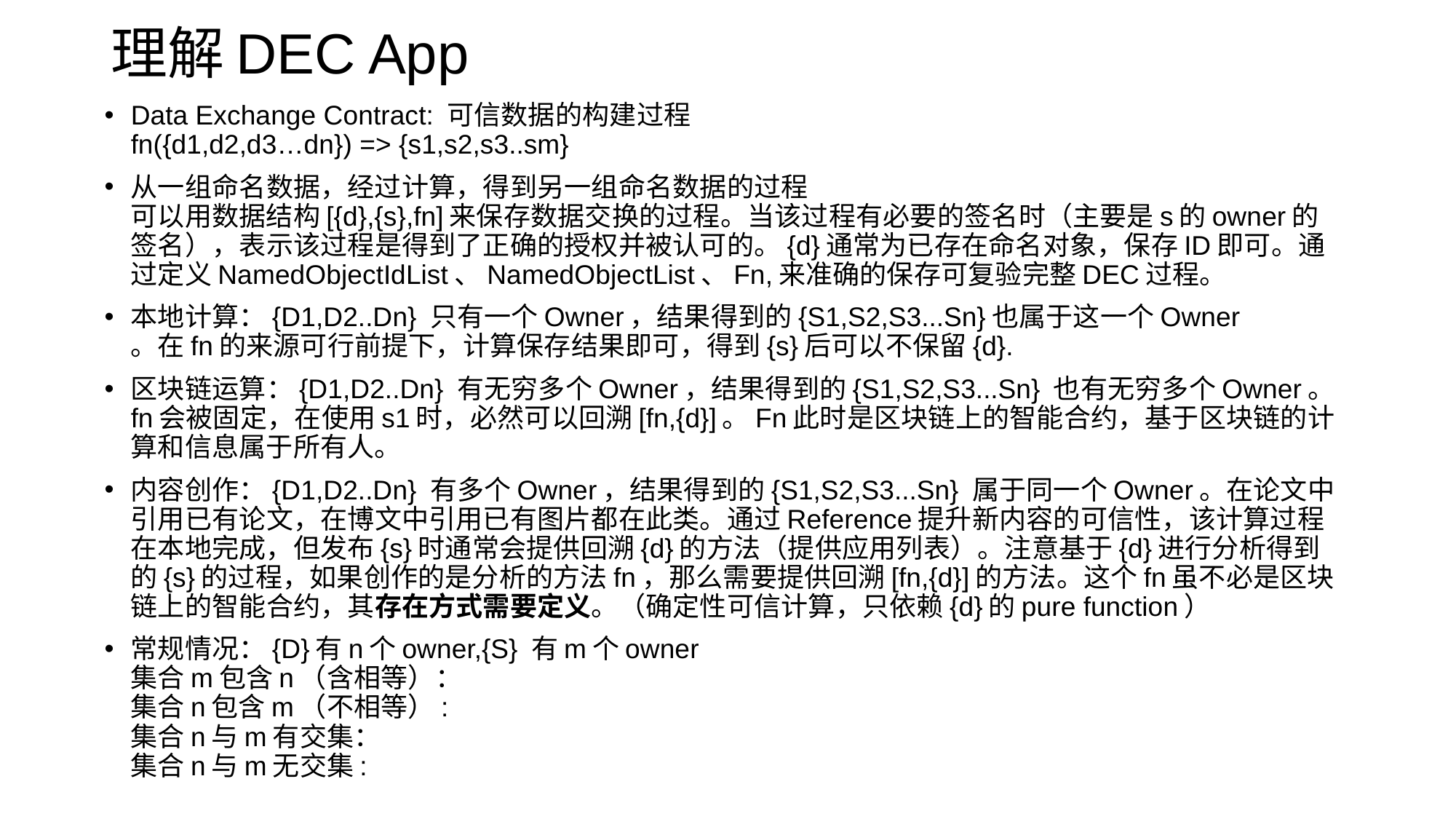

# 理解DEC App
Data Exchange Contract: 可信数据的构建过程
fn({d1,d2,d3…dn}) => {s1,s2,s3..sm}
从一组命名数据，经过计算，得到另一组命名数据的过程
可以用数据结构[{d},{s},fn]来保存数据交换的过程。当该过程有必要的签名时（主要是s的owner的签名），表示该过程是得到了正确的授权并被认可的。{d}通常为已存在命名对象，保存ID即可。通过定义NamedObjectIdList、NamedObjectList、Fn,来准确的保存可复验完整DEC过程。
本地计算：{D1,D2..Dn} 只有一个Owner，结果得到的{S1,S2,S3...Sn}也属于这一个Owner
。在fn的来源可行前提下，计算保存结果即可，得到{s}后可以不保留{d}.
区块链运算：{D1,D2..Dn} 有无穷多个Owner，结果得到的{S1,S2,S3...Sn} 也有无穷多个Owner。fn会被固定，在使用s1时，必然可以回溯[fn,{d}]。Fn此时是区块链上的智能合约，基于区块链的计算和信息属于所有人。
内容创作：{D1,D2..Dn} 有多个Owner，结果得到的{S1,S2,S3...Sn} 属于同一个Owner。在论文中引用已有论文，在博文中引用已有图片都在此类。通过Reference提升新内容的可信性，该计算过程在本地完成，但发布{s}时通常会提供回溯{d}的方法（提供应用列表）。注意基于{d}进行分析得到的{s}的过程，如果创作的是分析的方法fn，那么需要提供回溯[fn,{d}]的方法。这个fn虽不必是区块链上的智能合约，其存在方式需要定义。（确定性可信计算，只依赖{d}的pure function）
常规情况：{D}有n个owner,{S} 有m个owner
集合m包含n（含相等）：
集合n包含m（不相等）:
集合n与m有交集：
集合n与m无交集: